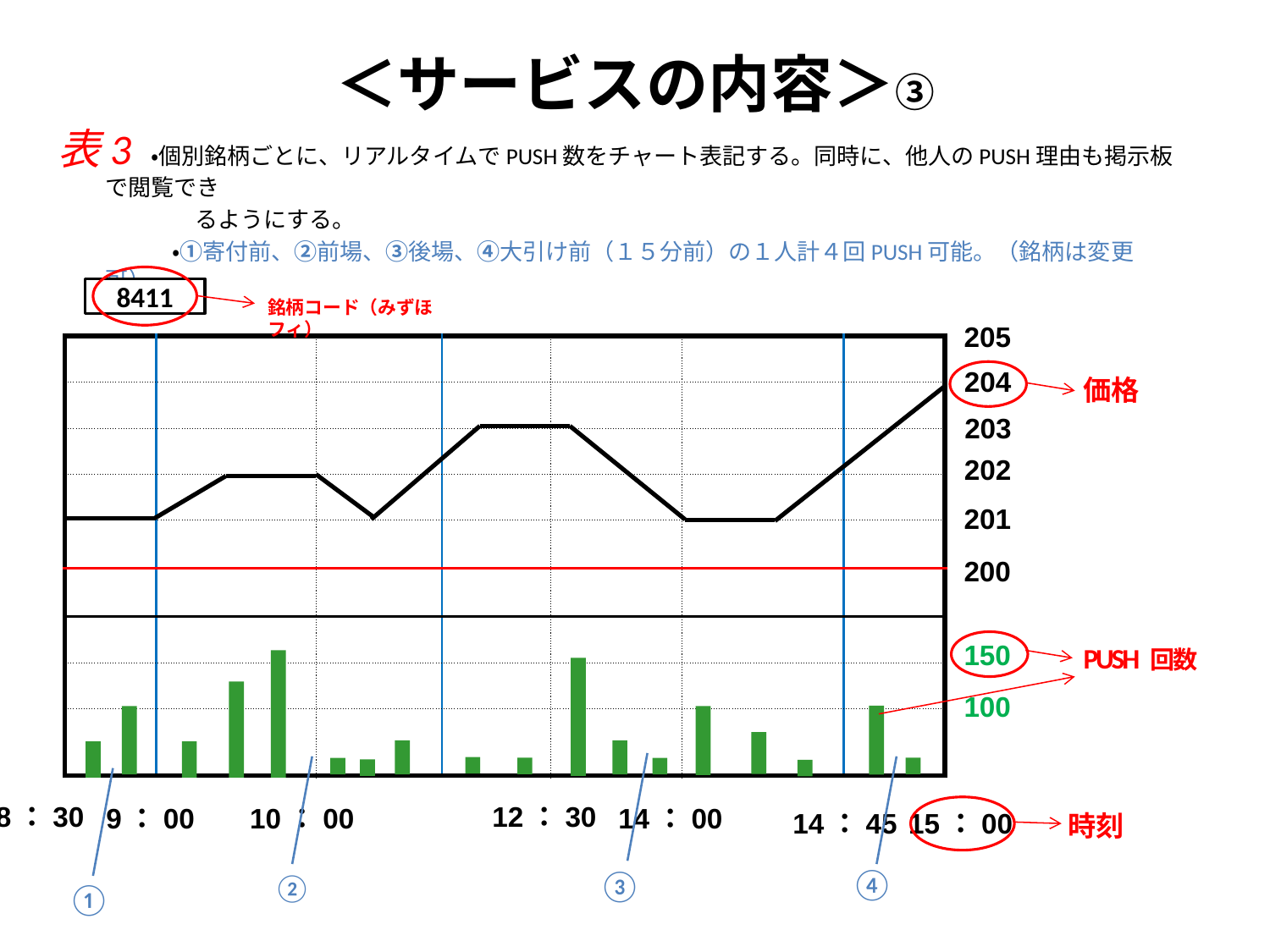

# ＜サービスの内容＞③
表3 ・個別銘柄ごとに、リアルタイムでPUSH数をチャート表記する。同時に、他人のPUSH理由も掲示板で閲覧でき
　　　　　　るようにする。
　　　　　・①寄付前、②前場、③後場、④大引け前（１５分前）の１人計４回PUSH可能。（銘柄は変更可）

8411
銘柄コード（みずほフィ）

205
|  |  |  |  |  |  |  |
| --- | --- | --- | --- | --- | --- | --- |
|  |  |  |  |  |  |  |
|  |  |  |  |  |  |  |
|  |  |  |  |  |  |  |
|  |  |  |  |  |  |  |
|  |  |  |  |  |  |  |
|  |  |  |  |  |  |  |
|  |  |  |  |  |  |  |
|  |  |  |  |  |  |  |
204

価格
203
202
201
200
150

PUSH 回数

100

8：30
12：30
9：00
14：00
10：00
14：45

15：00
時刻
④
③
②
①